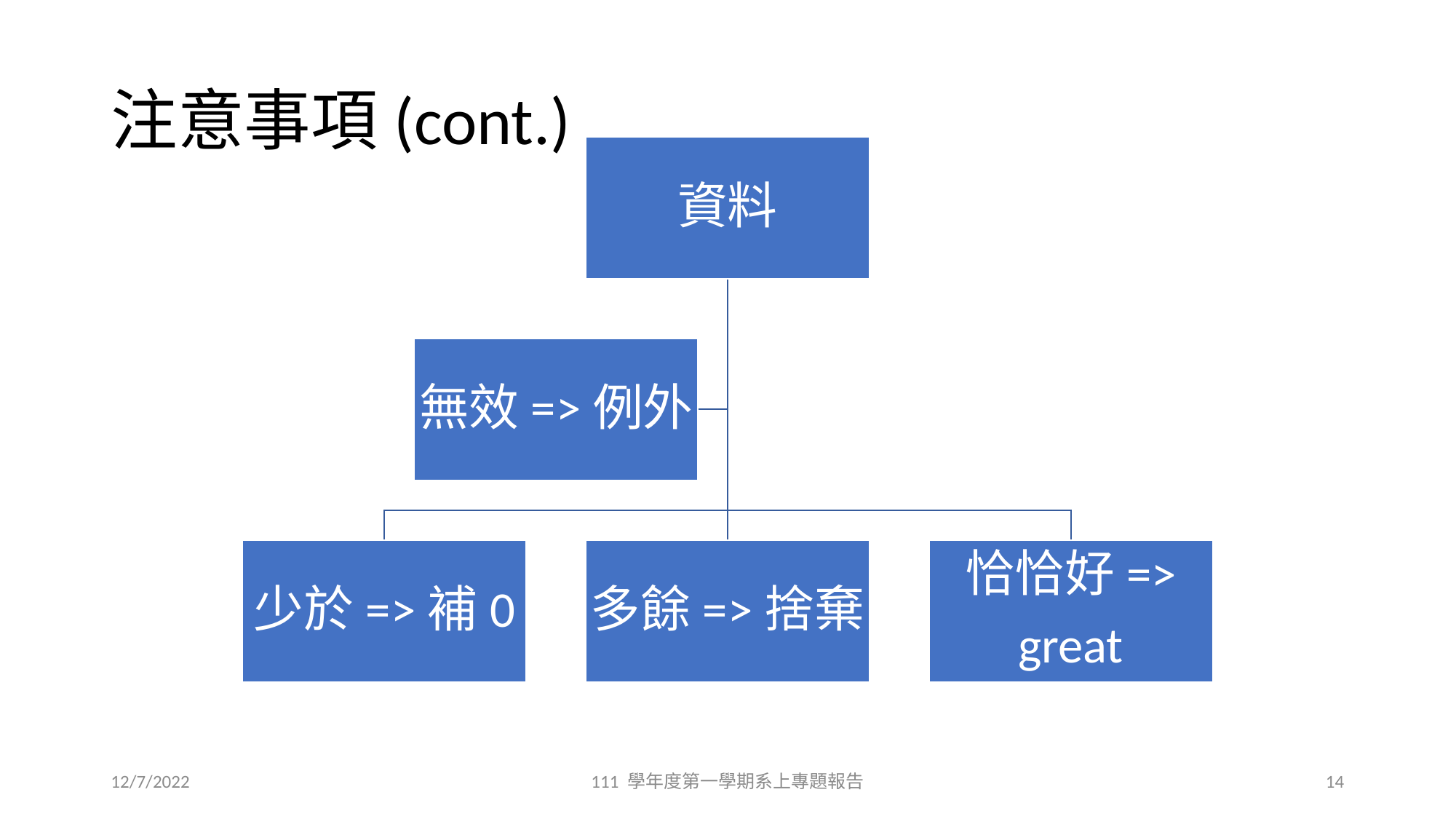

# 注意事項(cont.)
資料
少於=>補0
多餘=>捨棄
恰恰好=>
great
無效=>例外

12/7/2022
111 學年度第一學期系上專題報告
14